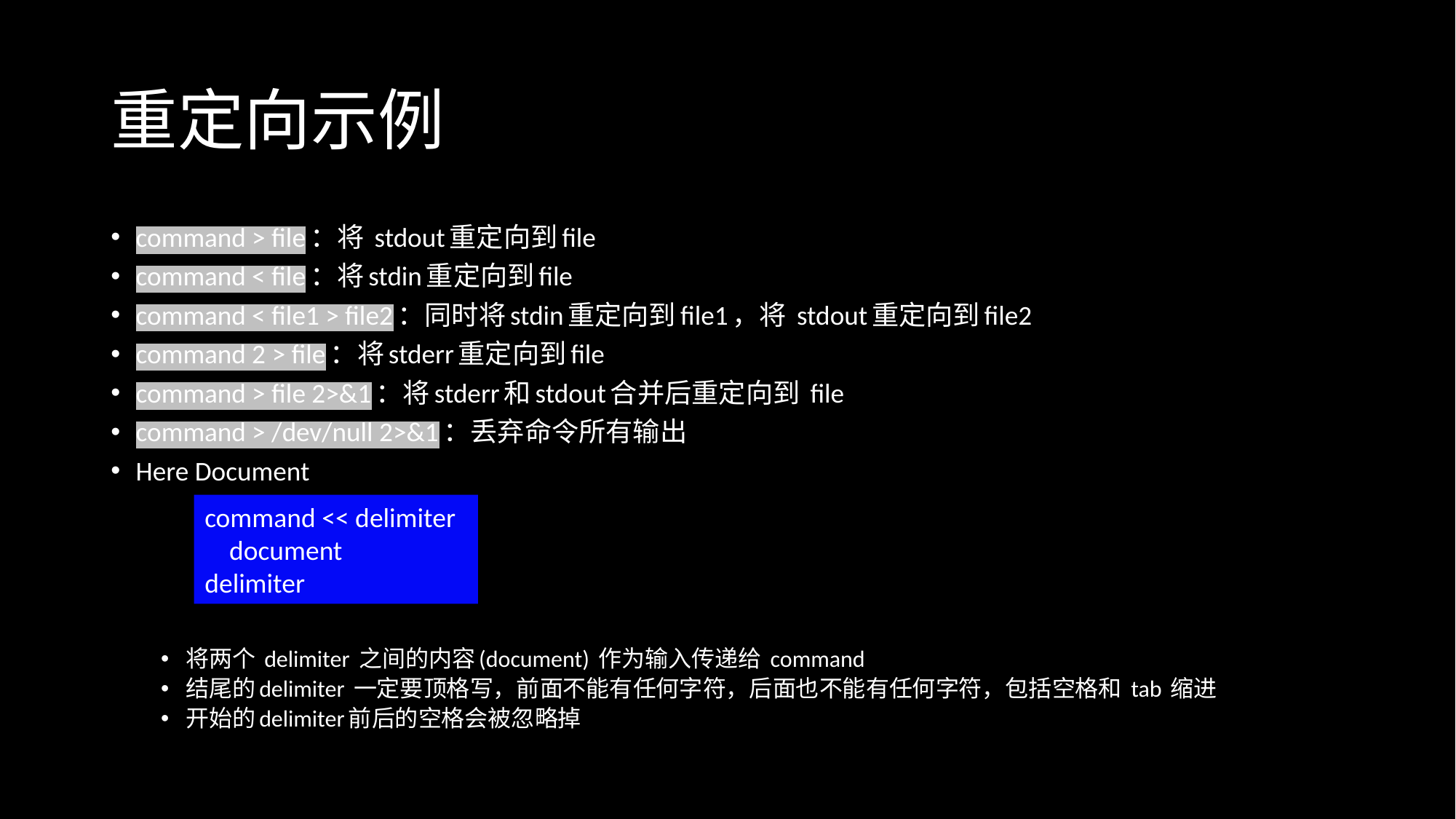

# 重定向示例
command > file：将 stdout重定向到file
command < file：将stdin重定向到file
command < file1 > file2：同时将stdin重定向到file1，将 stdout重定向到file2
command 2 > file：将stderr重定向到file
command > file 2>&1：将stderr和stdout合并后重定向到 file
command > /dev/null 2>&1：丢弃命令所有输出
Here Document

将两个 delimiter 之间的内容(document) 作为输入传递给 command
结尾的delimiter 一定要顶格写，前面不能有任何字符，后面也不能有任何字符，包括空格和 tab 缩进
开始的delimiter前后的空格会被忽略掉

command << delimiter
    document
delimiter